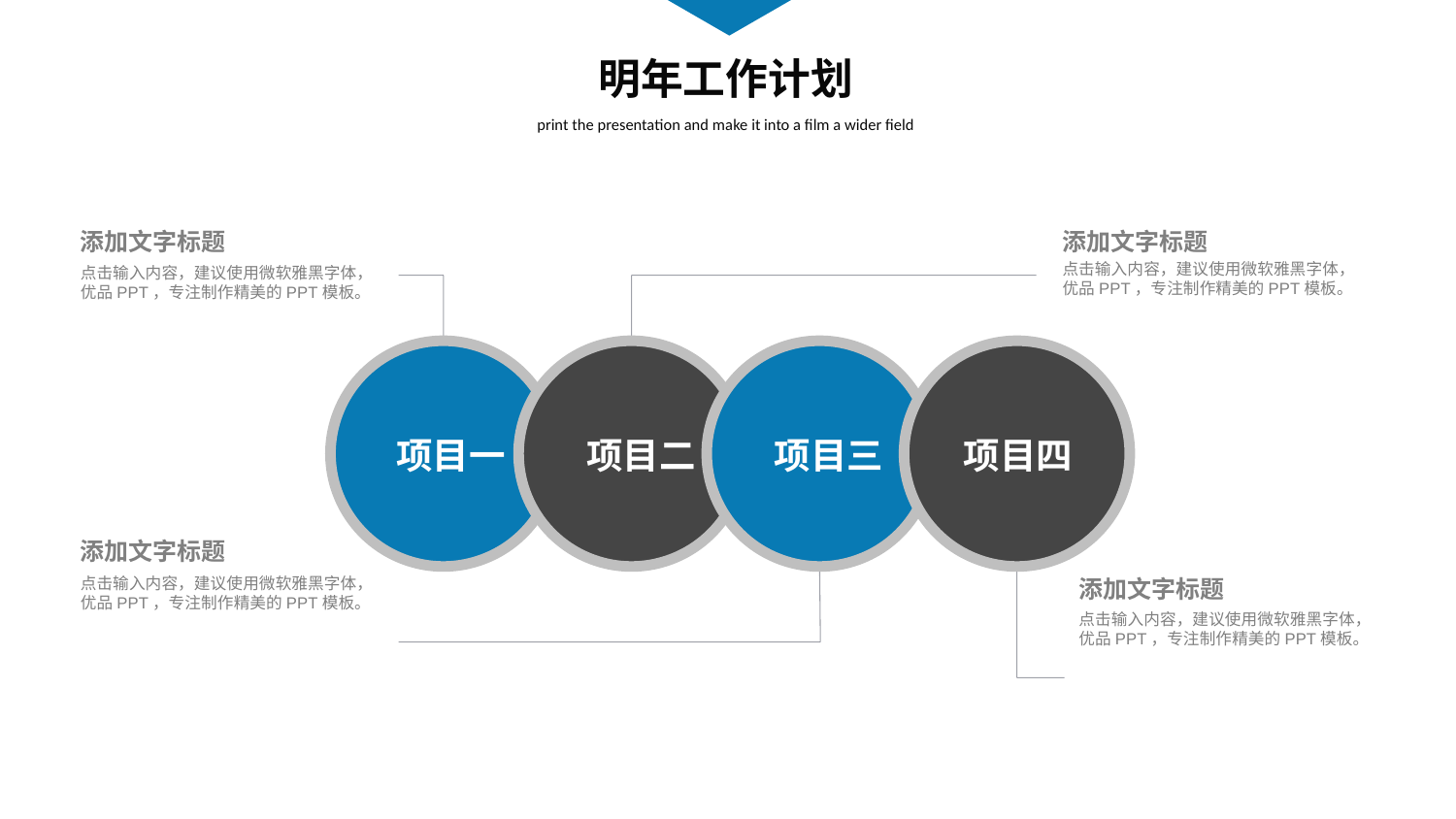

明年工作计划
print the presentation and make it into a film a wider field
添加文字标题
点击输入内容，建议使用微软雅黑字体，优品PPT，专注制作精美的PPT模板。
添加文字标题
点击输入内容，建议使用微软雅黑字体，优品PPT，专注制作精美的PPT模板。

项目一

项目二

项目三

项目四
添加文字标题
点击输入内容，建议使用微软雅黑字体，优品PPT，专注制作精美的PPT模板。
添加文字标题
点击输入内容，建议使用微软雅黑字体，优品PPT，专注制作精美的PPT模板。